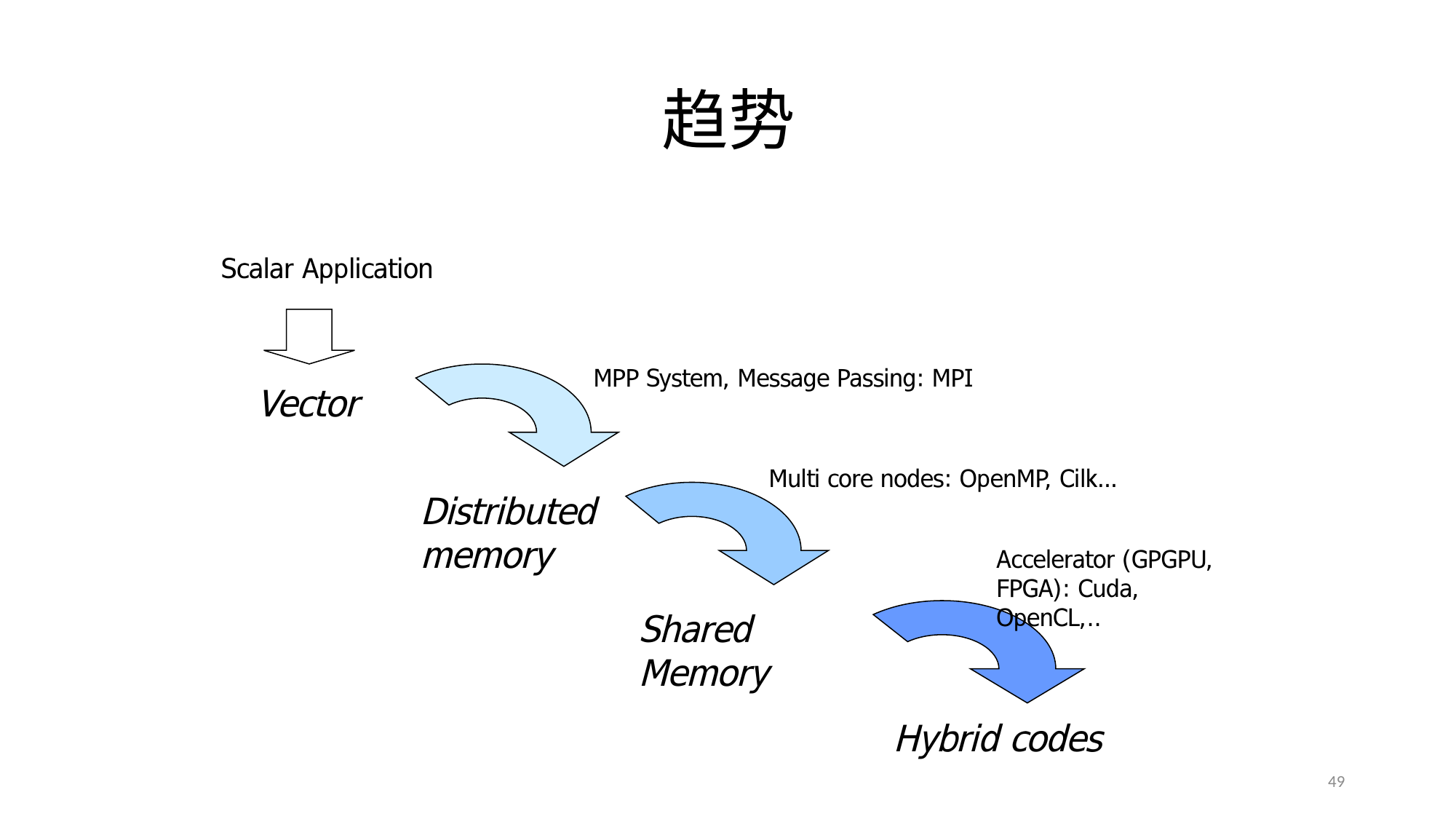

# 趋势
Scalar Application

MPP System, Message Passing: MPI

Vector
Multi core nodes: OpenMP, Cilk…

Distributed memory
Accelerator (GPGPU, FPGA): Cuda, OpenCL,..

Shared Memory
Hybrid codes
49